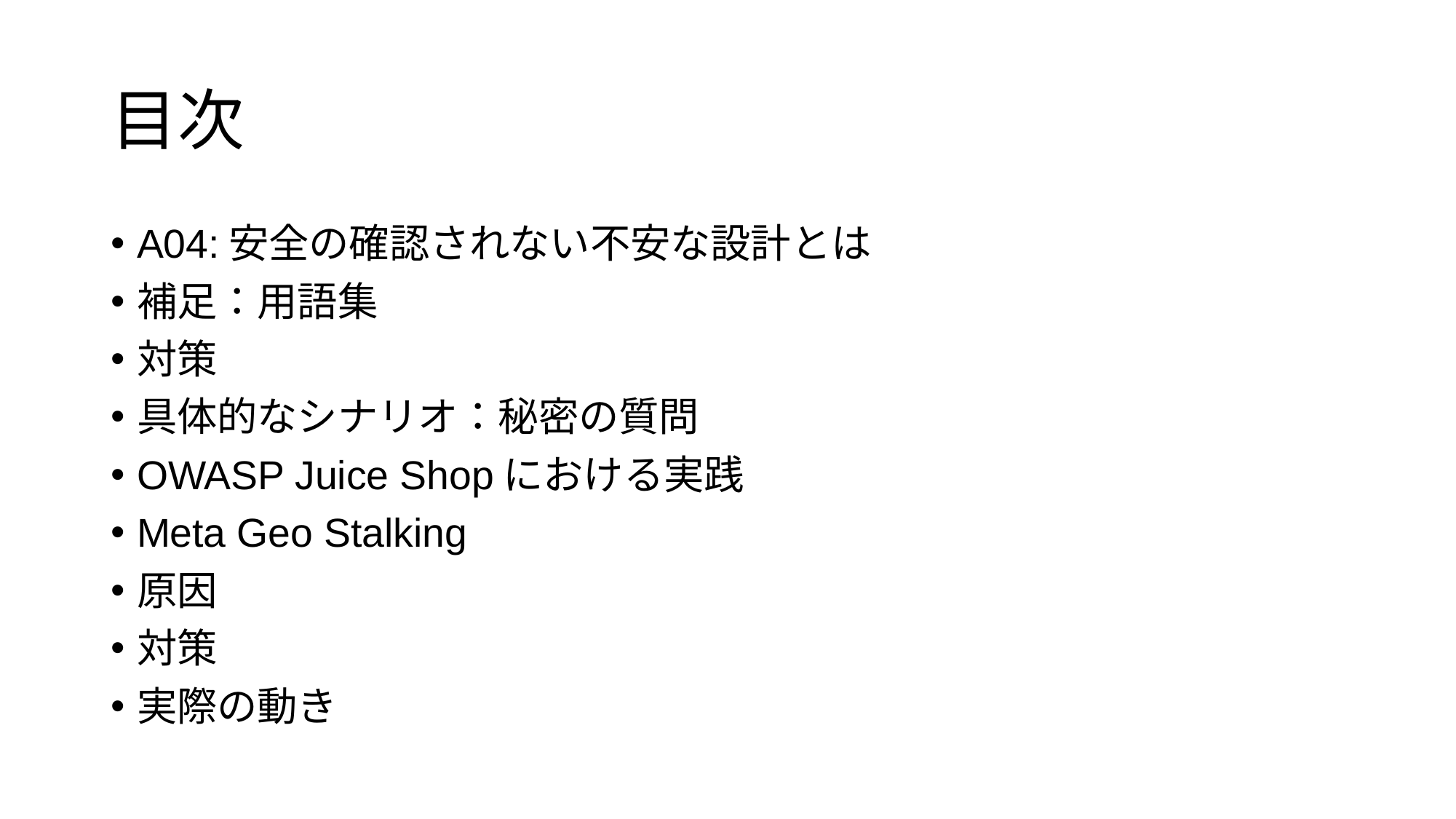

# 目次
A04:安全の確認されない不安な設計とは
補足：用語集
対策
具体的なシナリオ：秘密の質問
OWASP Juice Shopにおける実践
Meta Geo Stalking
原因
対策
実際の動き